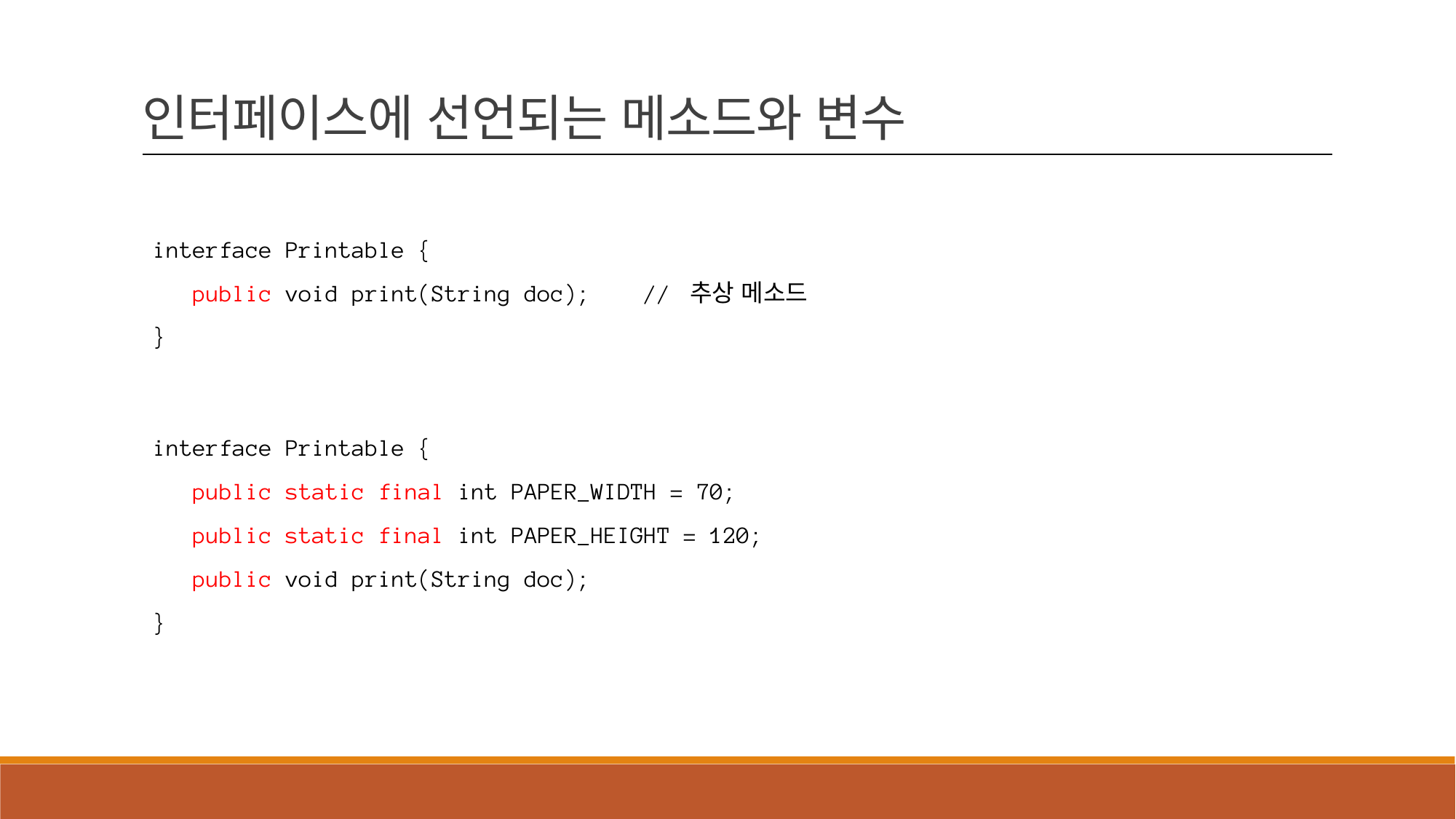

인터페이스에 선언되는 메소드와 변수
interface Printable {
   public void print(String doc);    // 추상 메소드
}
interface Printable {
   public static final int PAPER_WIDTH = 70;
   public static final int PAPER_HEIGHT = 120;
   public void print(String doc);
}